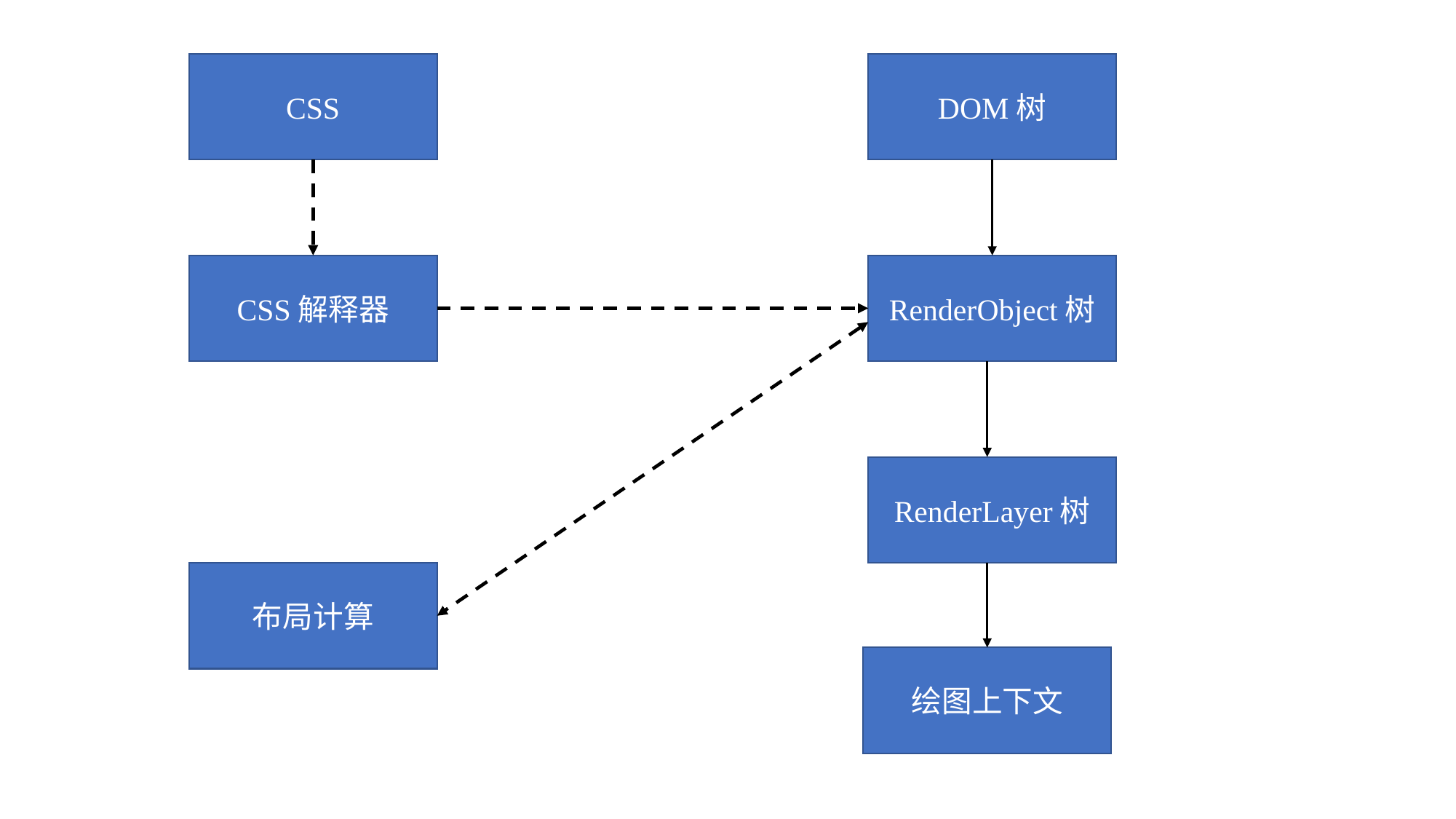

CSS
DOM树
CSS解释器
RenderObject树
RenderLayer树
布局计算
绘图上下文